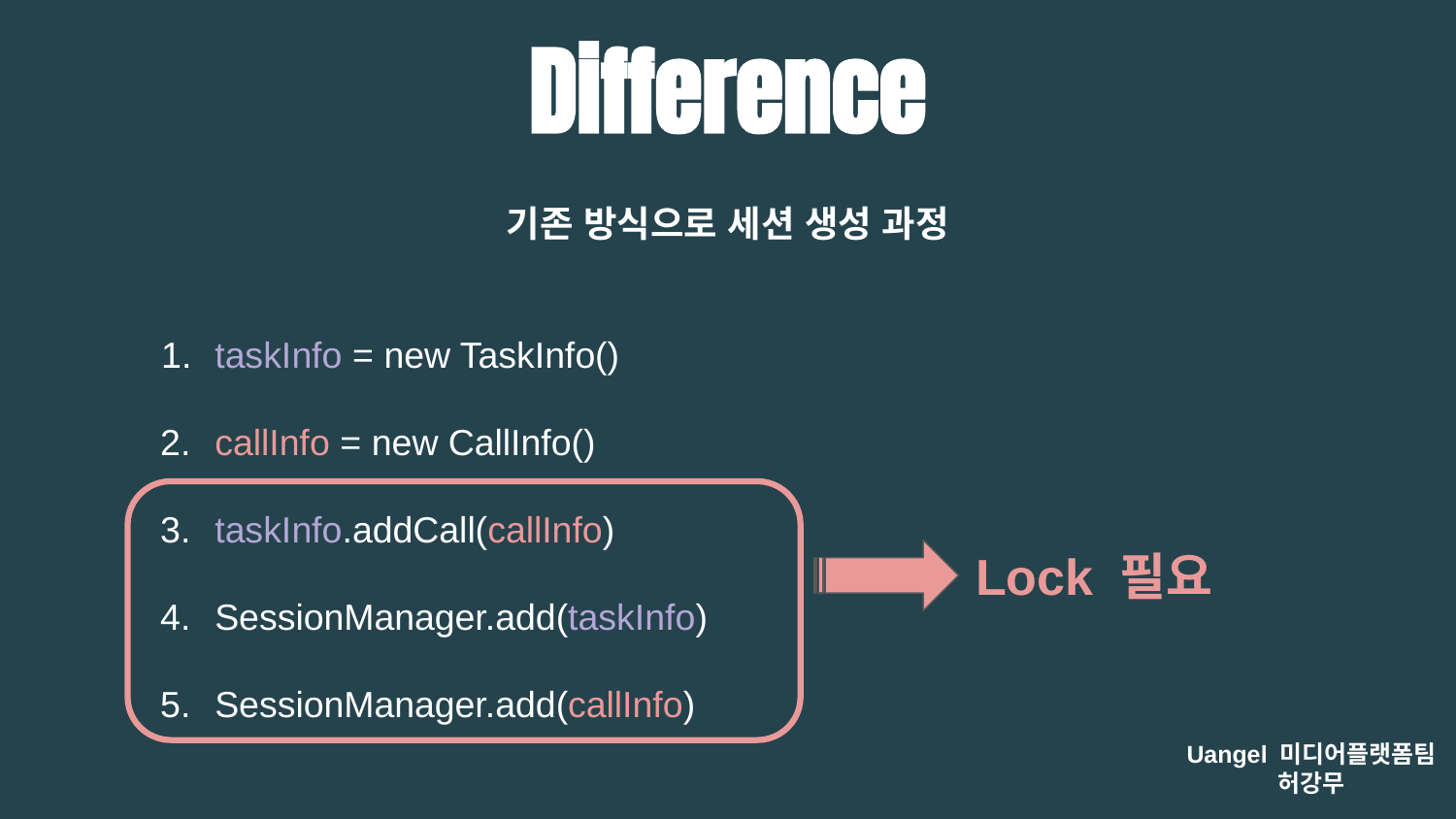

Difference
기존 방식으로 세션 생성 과정

taskInfo = new TaskInfo()
callInfo = new CallInfo()
taskInfo.addCall(callInfo)
SessionManager.add(taskInfo)
SessionManager.add(callInfo)

Lock 필요

Uangel 미디어플랫폼팀
허강무